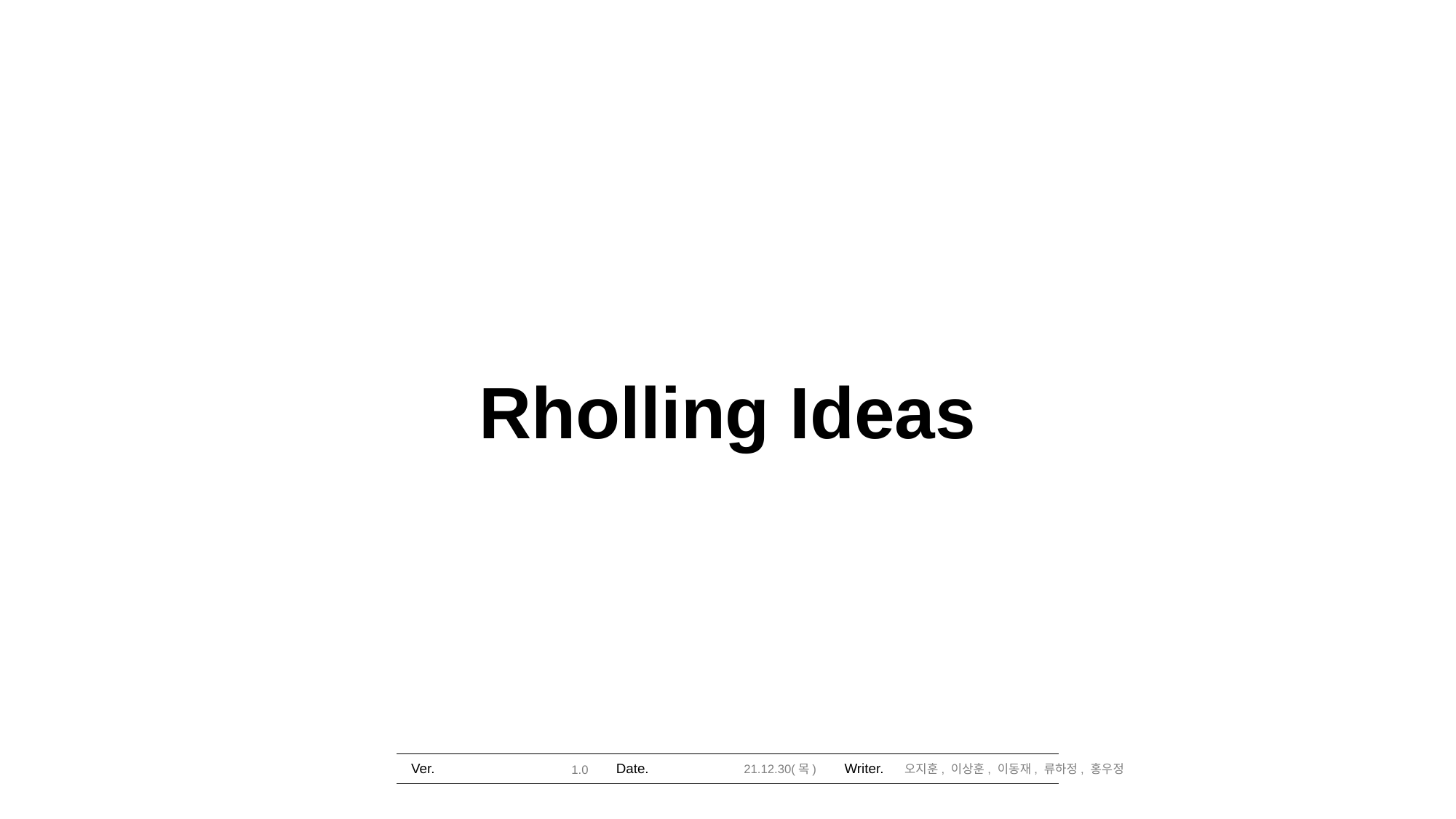

# Rholling Ideas
21.12.30(목)
오지훈, 이상훈, 이동재, 류하정, 홍우정
1.0